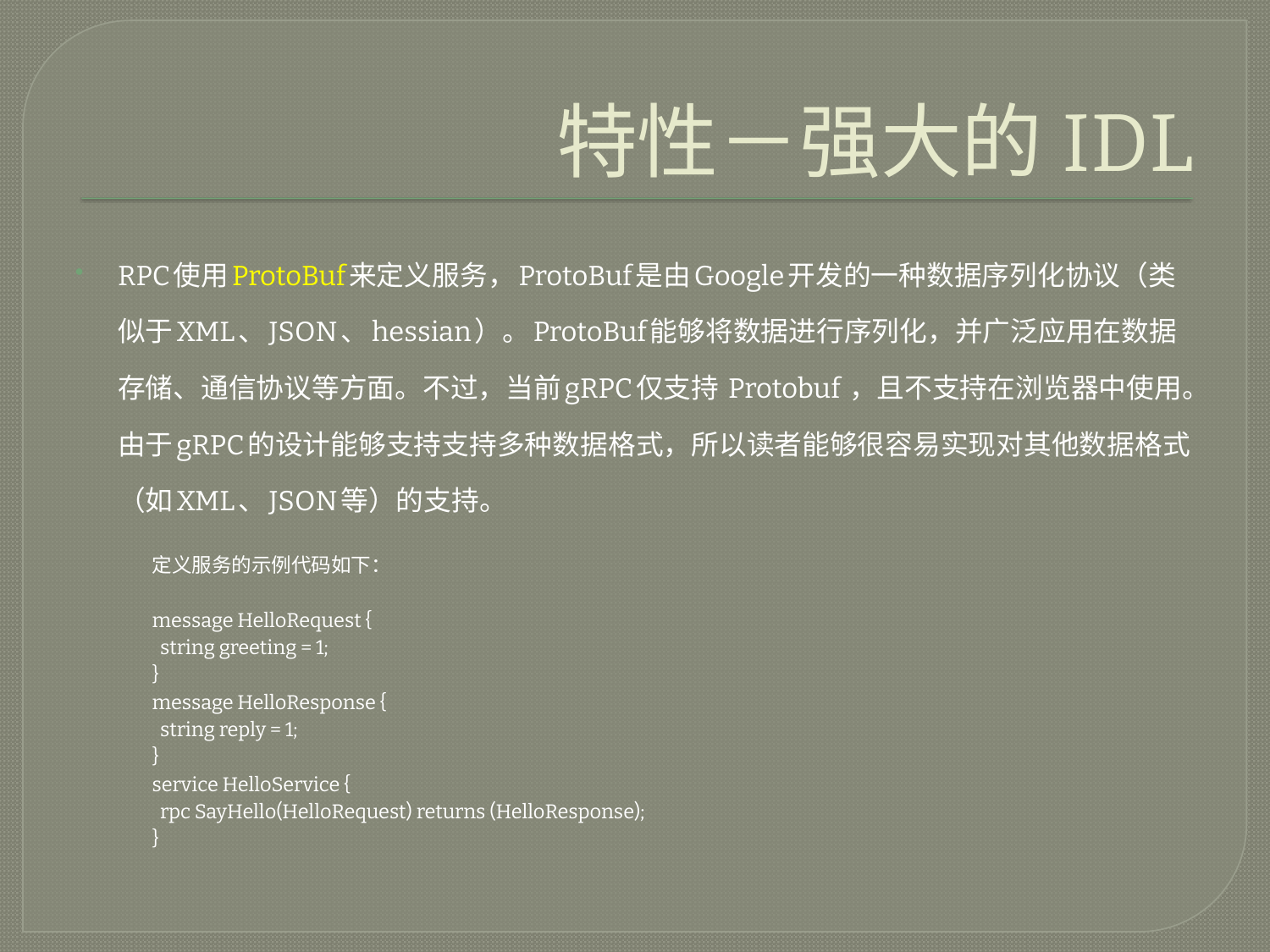

# 特性－强大的IDL
RPC使用ProtoBuf来定义服务，ProtoBuf是由Google开发的一种数据序列化协议（类似于XML、JSON、hessian）。ProtoBuf能够将数据进行序列化，并广泛应用在数据存储、通信协议等方面。不过，当前gRPC仅支持 Protobuf ，且不支持在浏览器中使用。由于gRPC的设计能够支持支持多种数据格式，所以读者能够很容易实现对其他数据格式（如XML、JSON等）的支持。

定义服务的示例代码如下：

message HelloRequest {
  string greeting = 1;
}
message HelloResponse {
  string reply = 1;
}
service HelloService {
  rpc SayHello(HelloRequest) returns (HelloResponse);
}